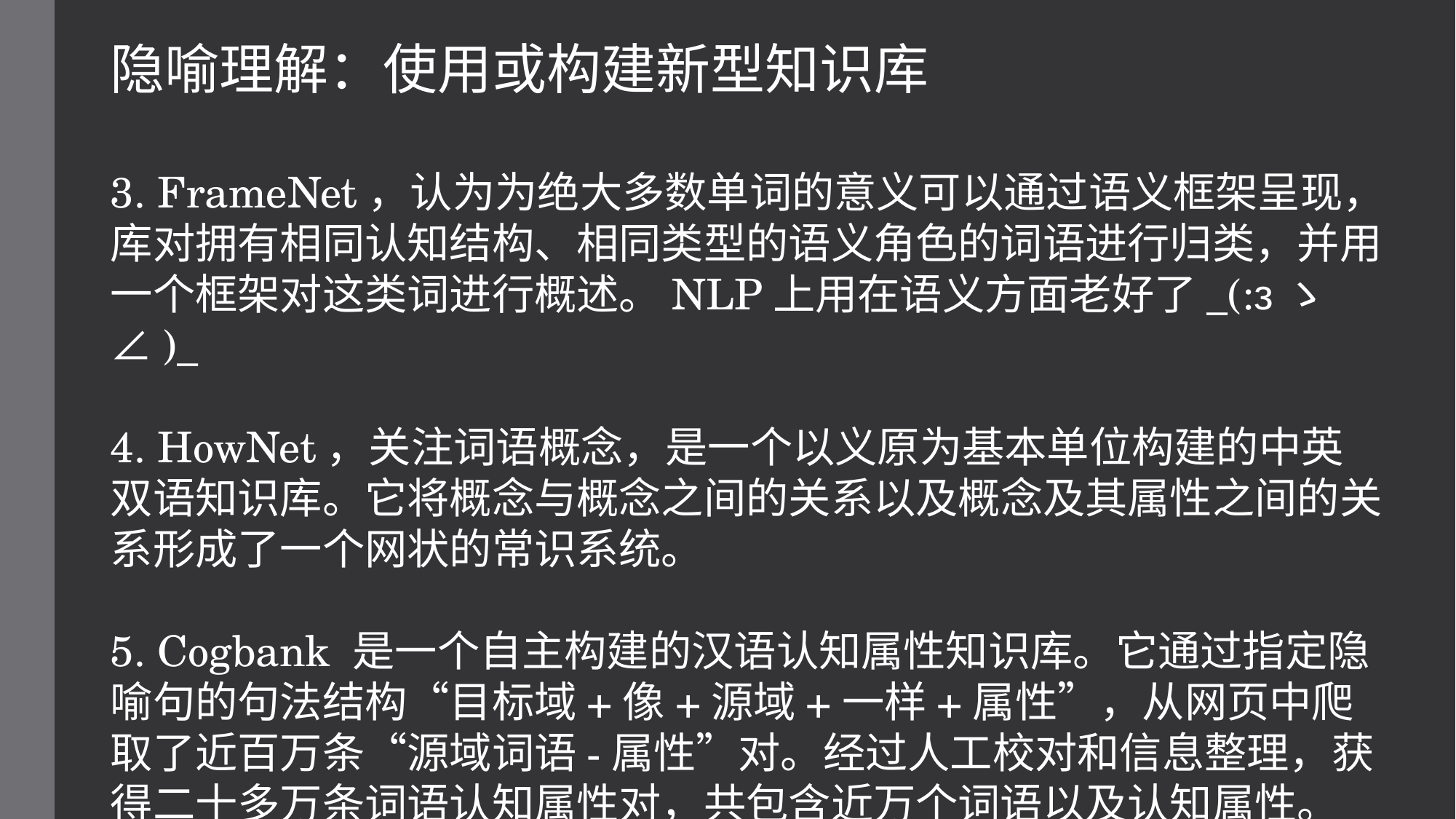

隐喻理解：使用或构建新型知识库

3. FrameNet，认为为绝大多数单词的意义可以通过语义框架呈现，
库对拥有相同认知结构、相同类型的语义角色的词语进行归类，并用一个框架对这类词进行概述。NLP上用在语义方面老好了_(:зゝ∠)_

4. HowNet，关注词语概念，是一个以义原为基本单位构建的中英双语知识库。它将概念与概念之间的关系以及概念及其属性之间的关系形成了一个网状的常识系统。

5. Cogbank 是一个自主构建的汉语认知属性知识库。它通过指定隐喻句的句法结构“目标域+像+源域+一样+属性”，从网页中爬取了近百万条“源域词语-属性”对。经过人工校对和信息整理，获得二十多万条词语认知属性对，共包含近万个词语以及认知属性。